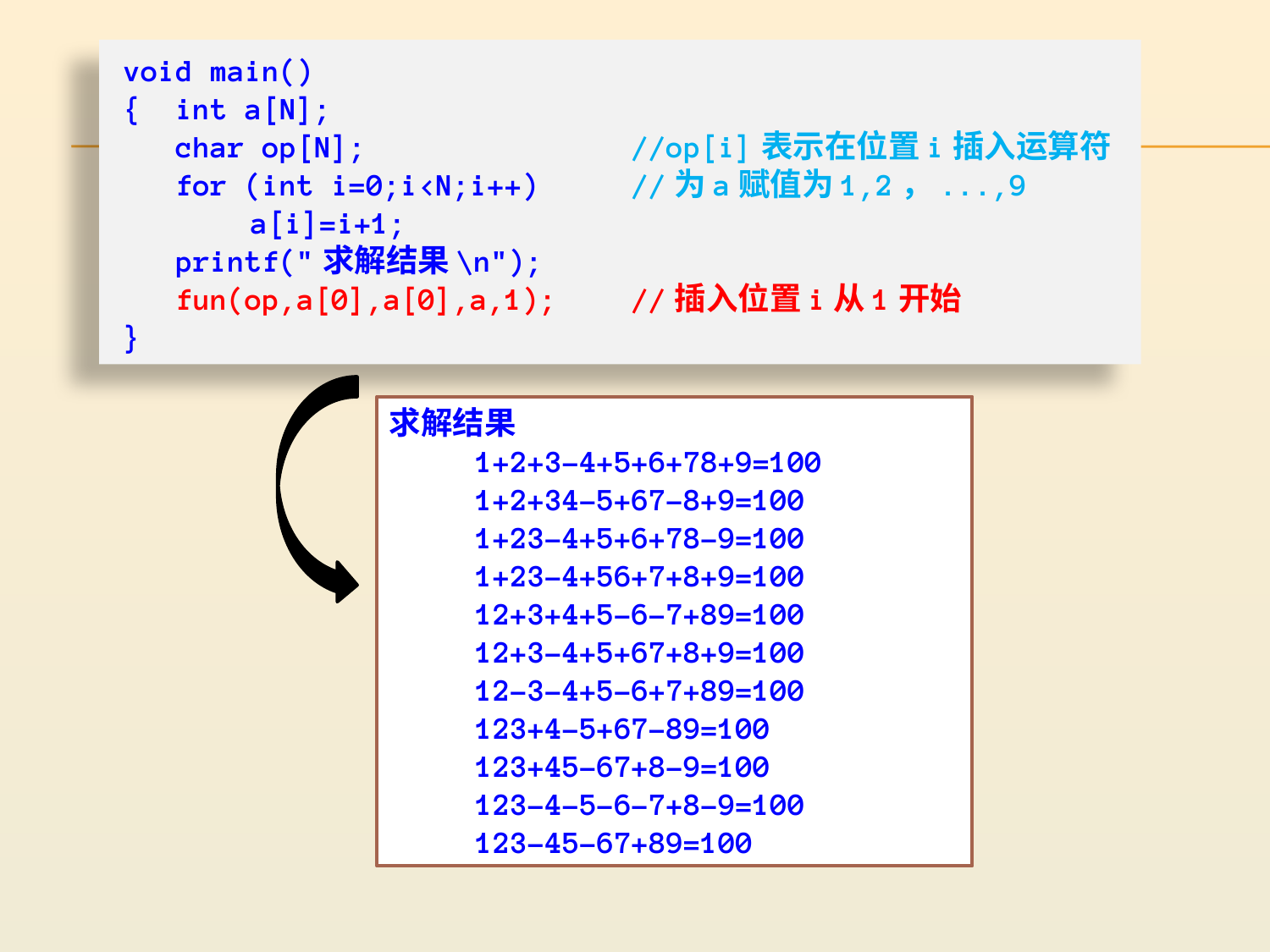

void main()
{  int a[N];
   char op[N];			//op[i]表示在位置i插入运算符
   for (int i=0;i<N;i++)  	//为a赋值为1,2，...,9
	a[i]=i+1;
   printf("求解结果\n");
   fun(op,a[0],a[0],a,1);	//插入位置i从1开始
}

求解结果
     1+2+3-4+5+6+78+9=100
     1+2+34-5+67-8+9=100
     1+23-4+5+6+78-9=100
     1+23-4+56+7+8+9=100
     12+3+4+5-6-7+89=100
     12+3-4+5+67+8+9=100
     12-3-4+5-6+7+89=100
     123+4-5+67-89=100
     123+45-67+8-9=100
     123-4-5-6-7+8-9=100
     123-45-67+89=100